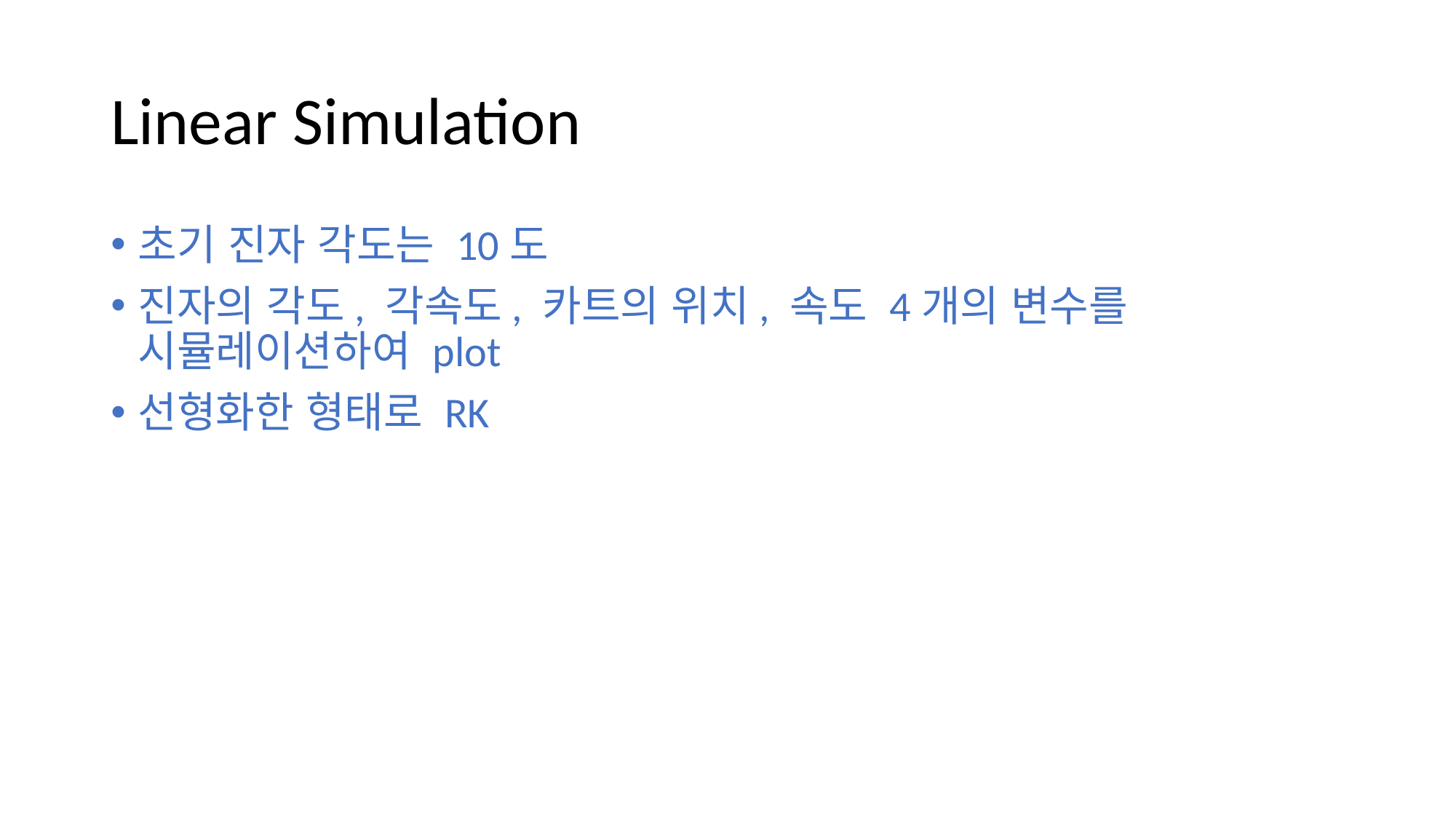

# Linear Simulation
초기 진자 각도는 10도
진자의 각도, 각속도, 카트의 위치, 속도 4개의 변수를 시뮬레이션하여 plot
선형화한 형태로 RK